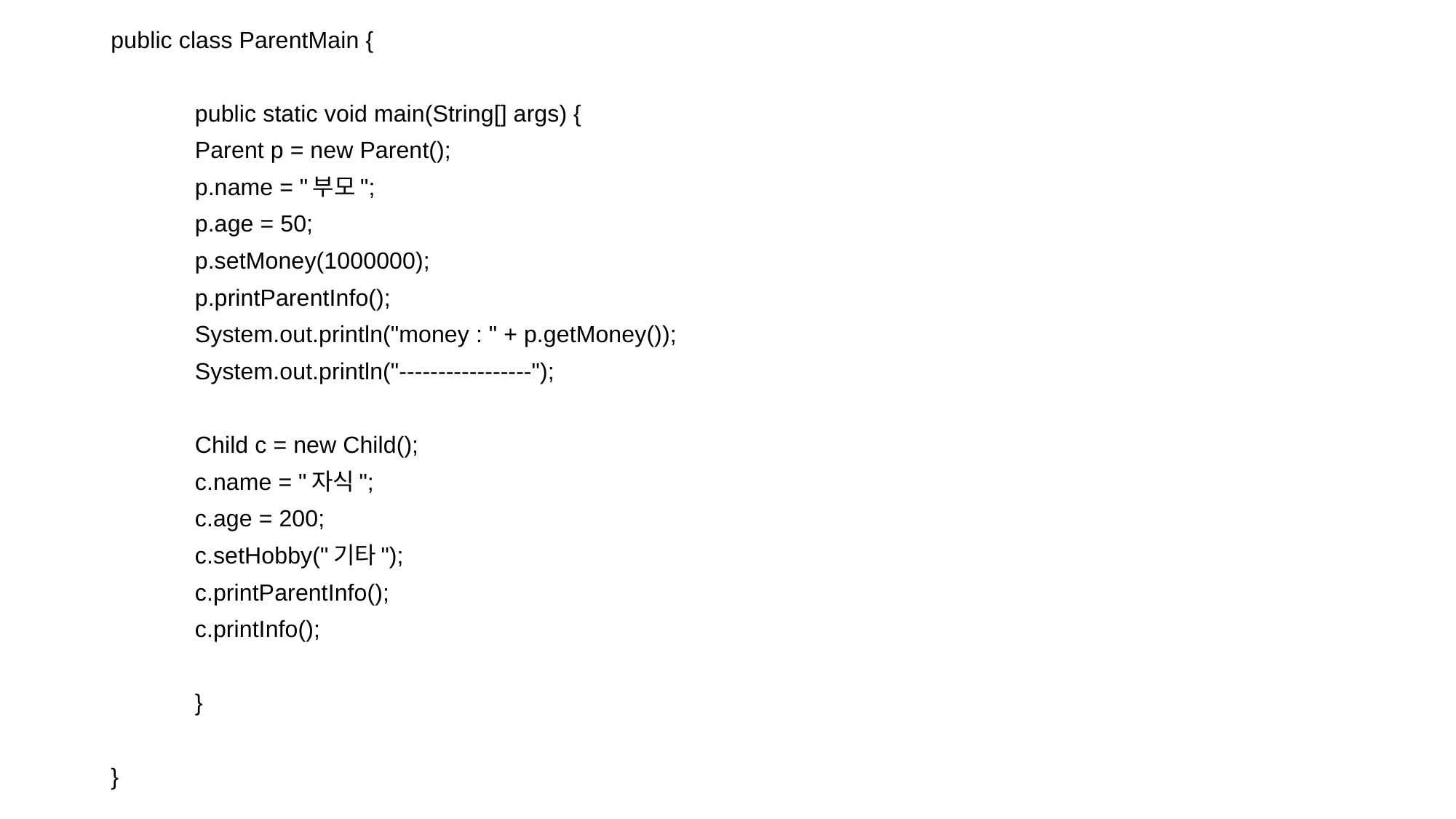

#
public class ParentMain {

	public static void main(String[] args) {
		Parent p = new Parent();
		p.name = "부모";
		p.age = 50;
		p.setMoney(1000000);
		p.printParentInfo();
		System.out.println("money : " + p.getMoney());
		System.out.println("-----------------");

		Child c = new Child();
		c.name = "자식";
		c.age = 200;
		c.setHobby("기타");
		c.printParentInfo();
		c.printInfo();

	}

}